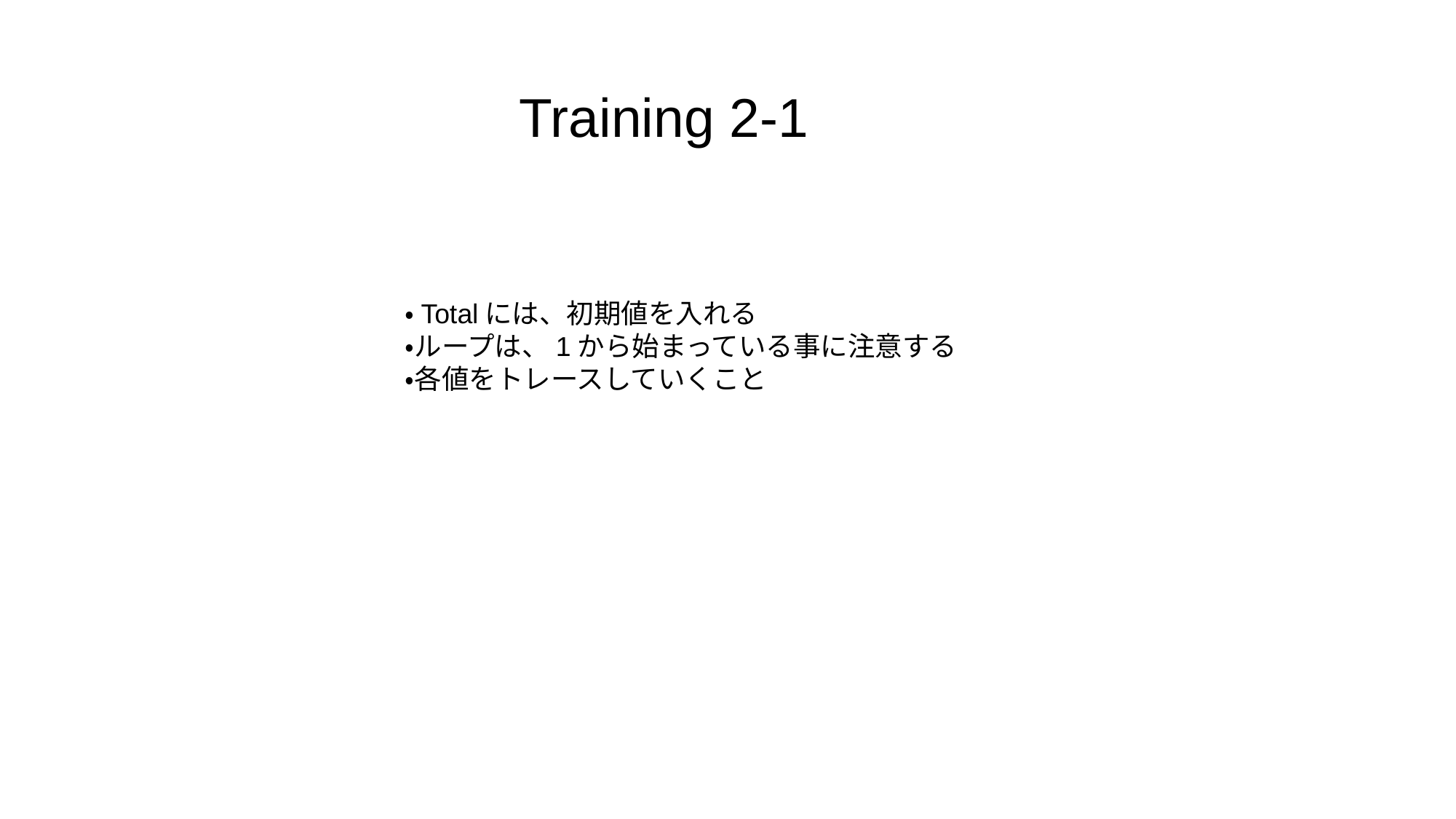

Training 2-1
・Totalには、初期値を入れる
・ループは、1から始まっている事に注意する
・各値をトレースしていくこと